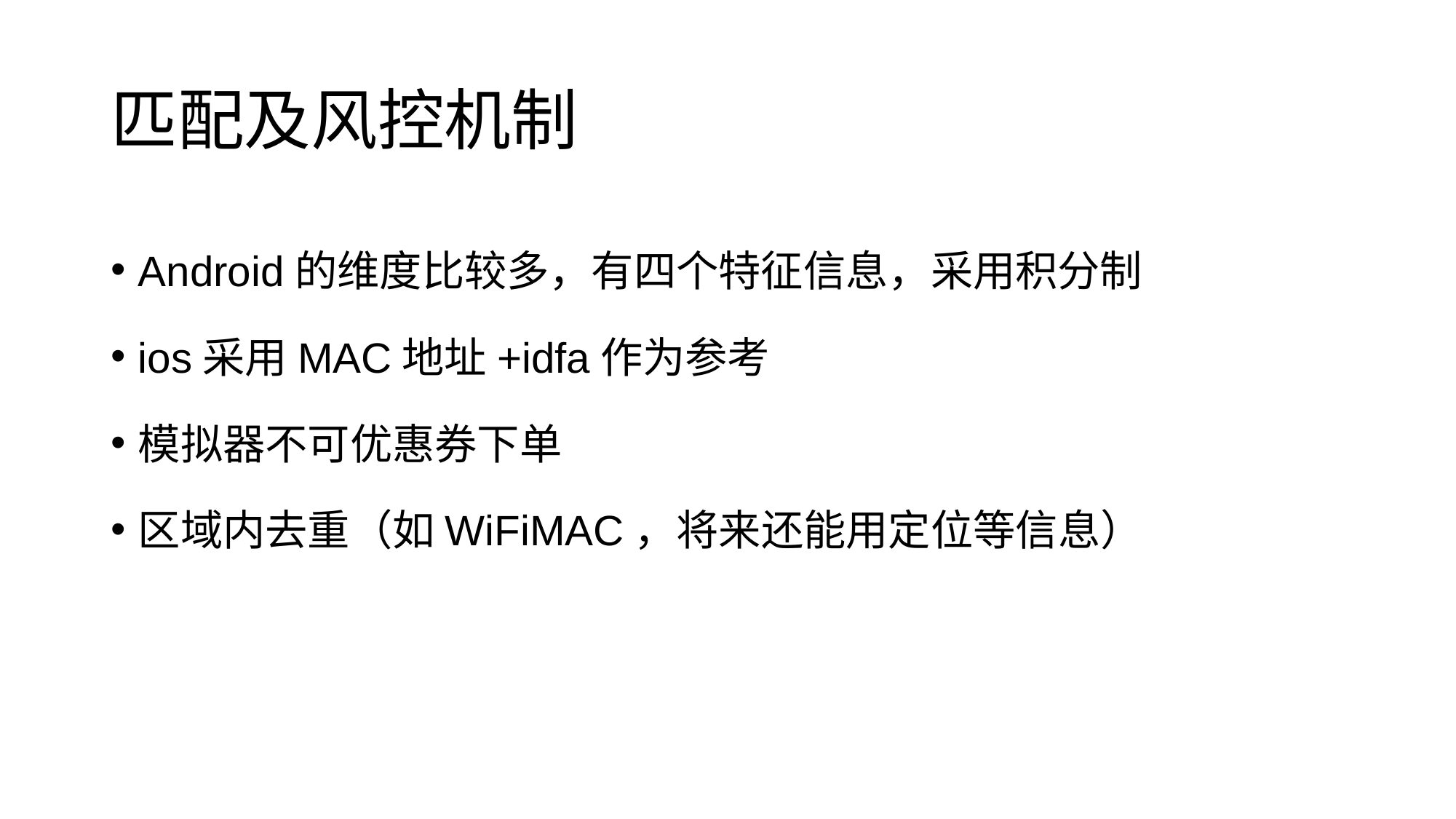

# 匹配及风控机制
Android的维度比较多，有四个特征信息，采用积分制
ios采用MAC地址+idfa作为参考
模拟器不可优惠券下单
区域内去重（如WiFiMAC，将来还能用定位等信息）